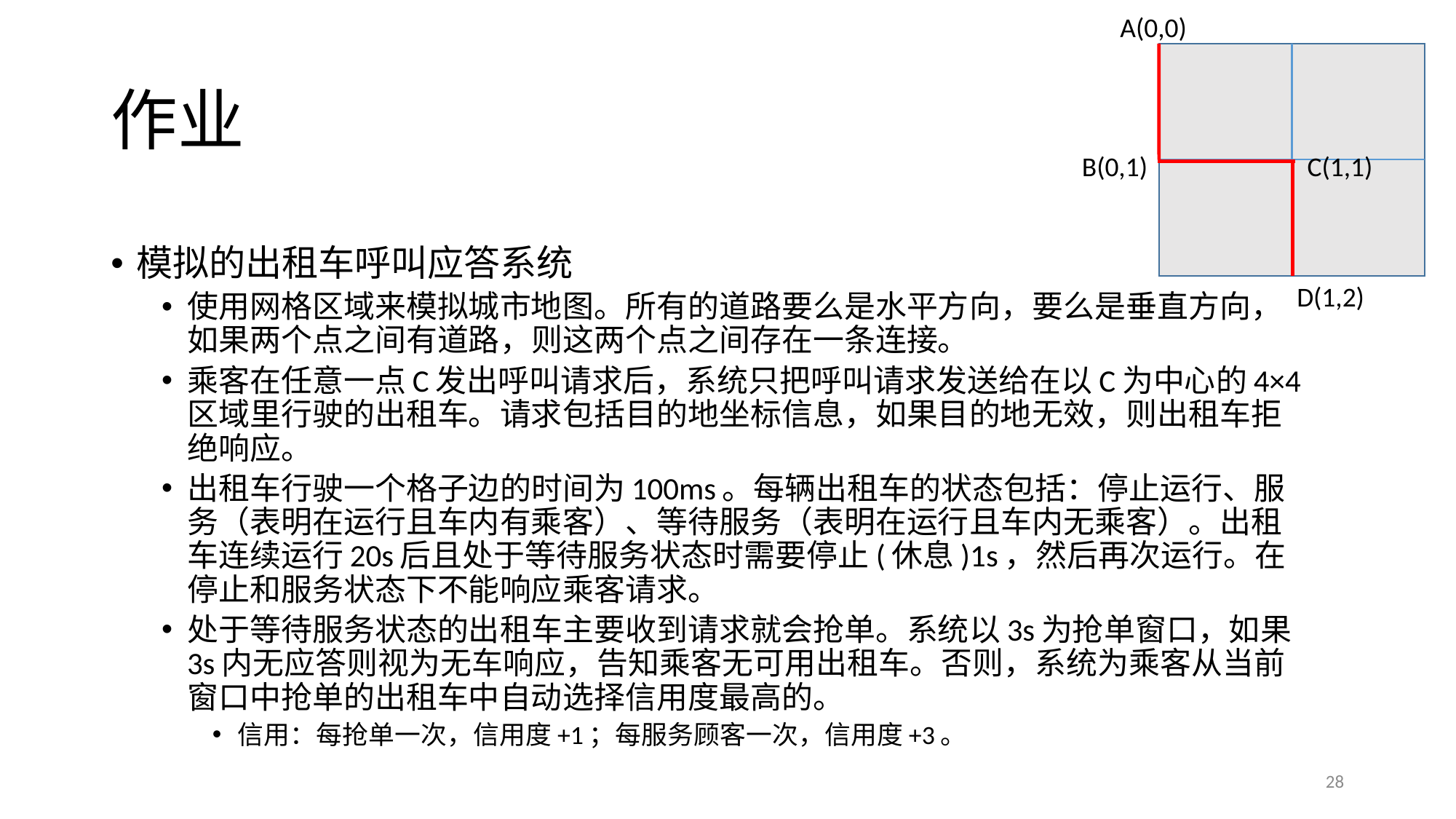

A(0,0)
# 作业

B(0,1)
C(1,1)
模拟的出租车呼叫应答系统
使用网格区域来模拟城市地图。所有的道路要么是水平方向，要么是垂直方向，如果两个点之间有道路，则这两个点之间存在一条连接。
乘客在任意一点C发出呼叫请求后，系统只把呼叫请求发送给在以C为中心的4×4区域里行驶的出租车。请求包括目的地坐标信息，如果目的地无效，则出租车拒绝响应。
出租车行驶一个格子边的时间为100ms。每辆出租车的状态包括：停止运行、服务（表明在运行且车内有乘客）、等待服务（表明在运行且车内无乘客）。出租车连续运行20s后且处于等待服务状态时需要停止(休息)1s，然后再次运行。在停止和服务状态下不能响应乘客请求。
处于等待服务状态的出租车主要收到请求就会抢单。系统以3s为抢单窗口，如果3s内无应答则视为无车响应，告知乘客无可用出租车。否则，系统为乘客从当前窗口中抢单的出租车中自动选择信用度最高的。
信用：每抢单一次，信用度+1；每服务顾客一次，信用度+3。
D(1,2)
28